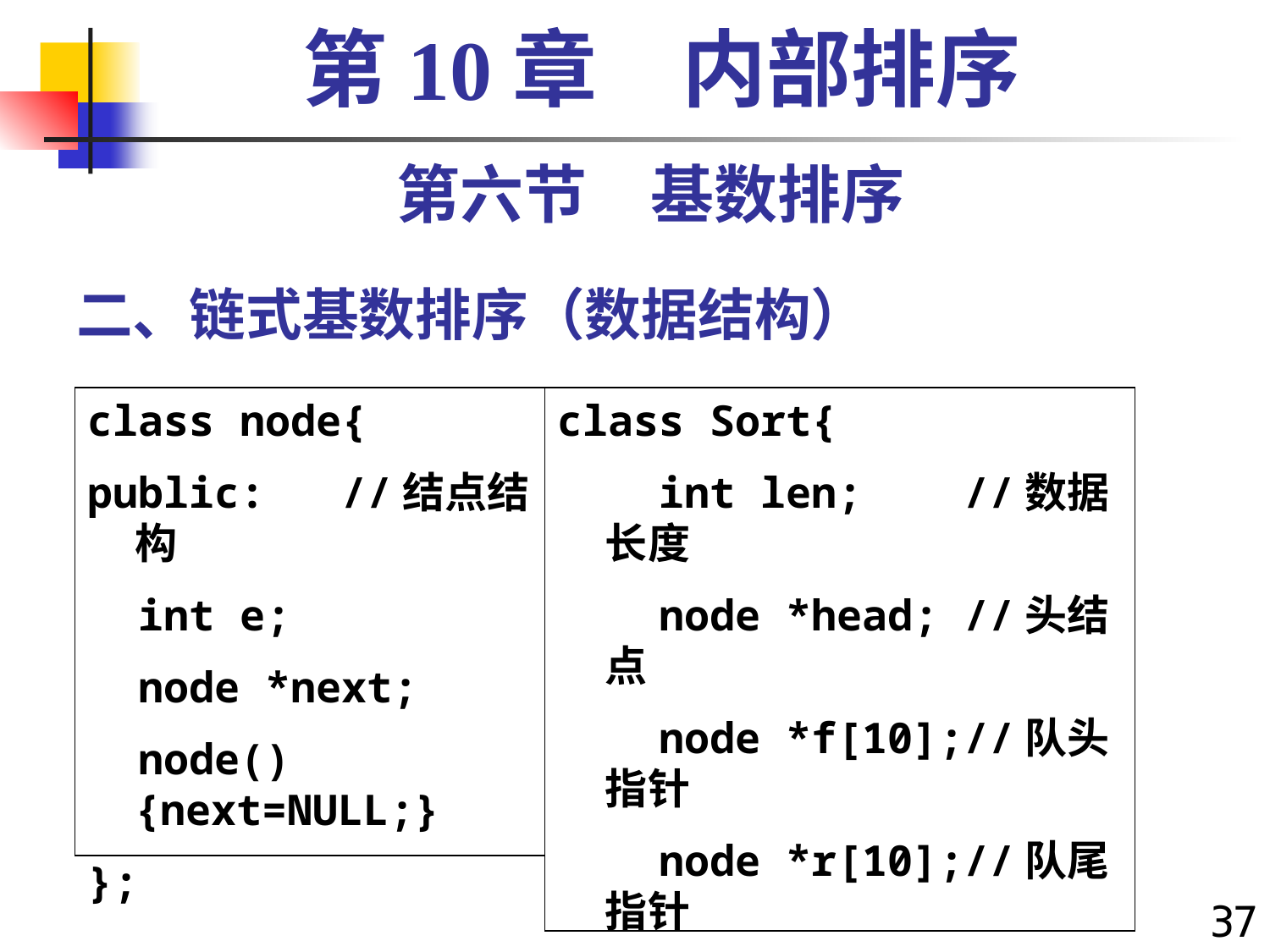

第10章　内部排序
第六节　基数排序
# 二、链式基数排序（数据结构）
class node{
public:   //结点结构
  int e;
  node *next;
  node(){next=NULL;}
};
class Sort{
    int len;    //数据长度
    node *head; //头结点
    node *f[10];//队头指针
    node *r[10];//队尾指针
    int weishu; //处理位数
public: //各种方法  }
37